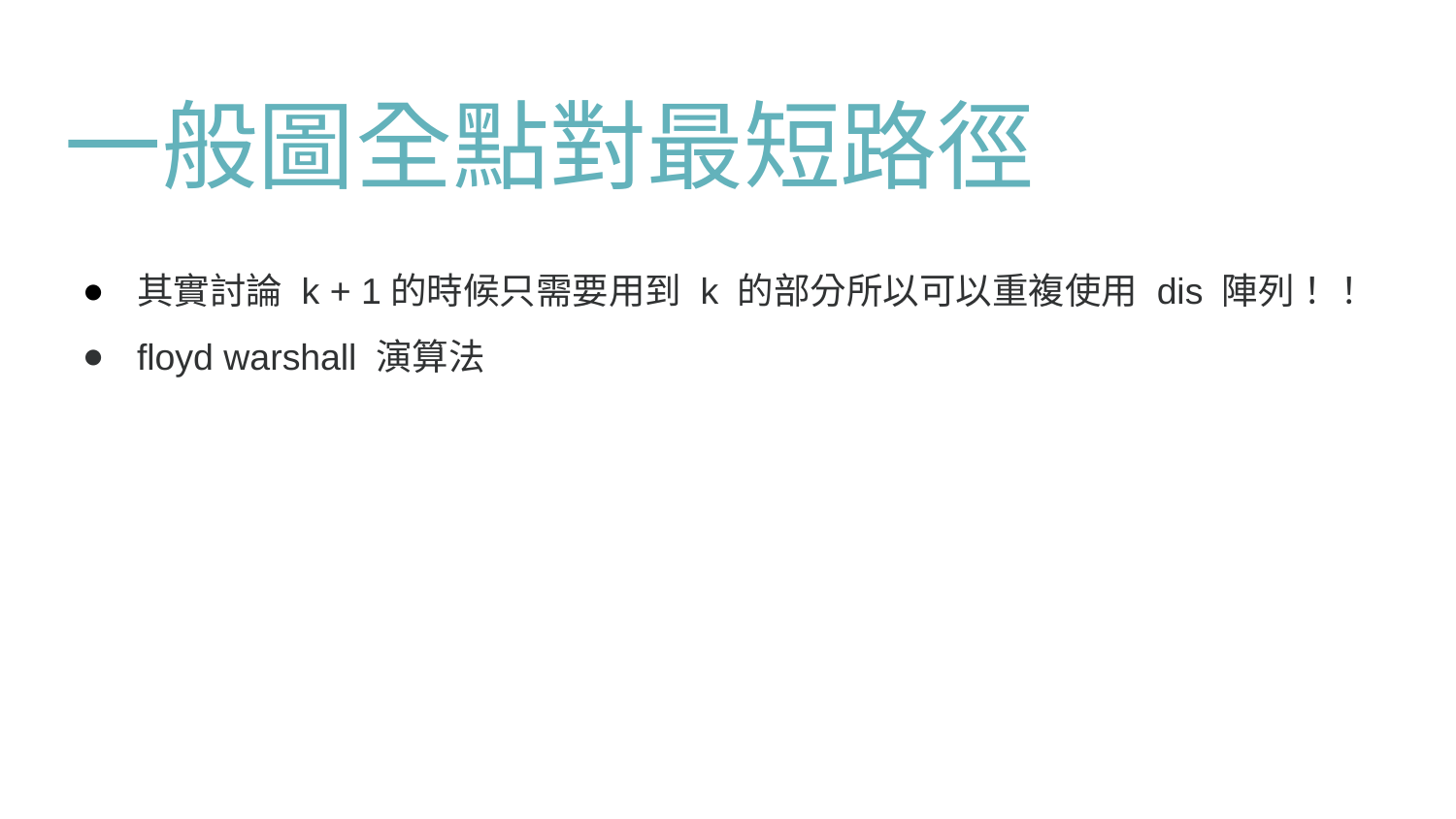

# 一般圖全點對最短路徑
其實討論 k + 1的時候只需要用到 k 的部分所以可以重複使用 dis 陣列！！
floyd warshall 演算法